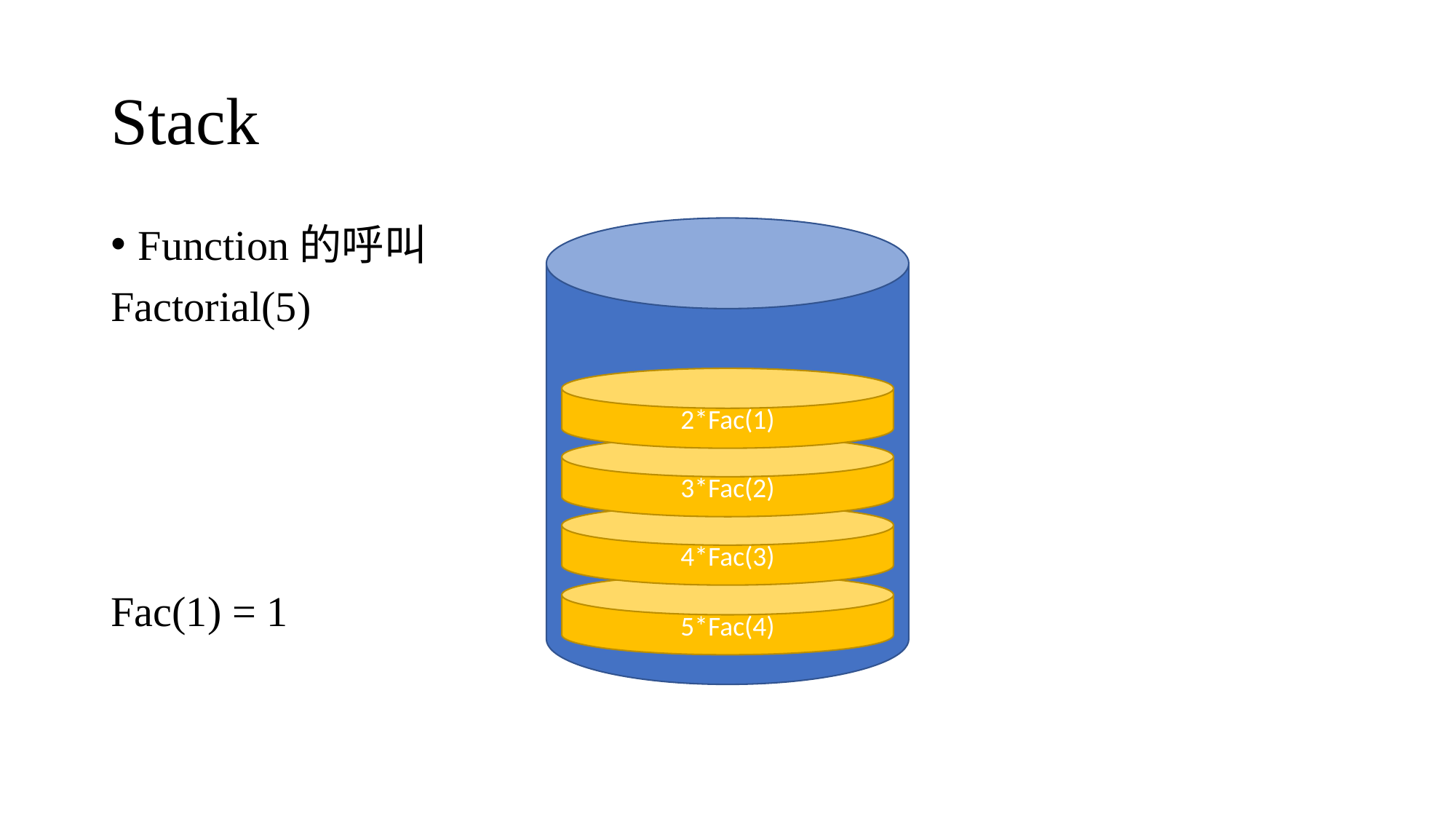

# Stack
Function的呼叫
Factorial(5)

Fac(1) = 1

2*Fac(1)
3*Fac(2)
4*Fac(3)
5*Fac(4)